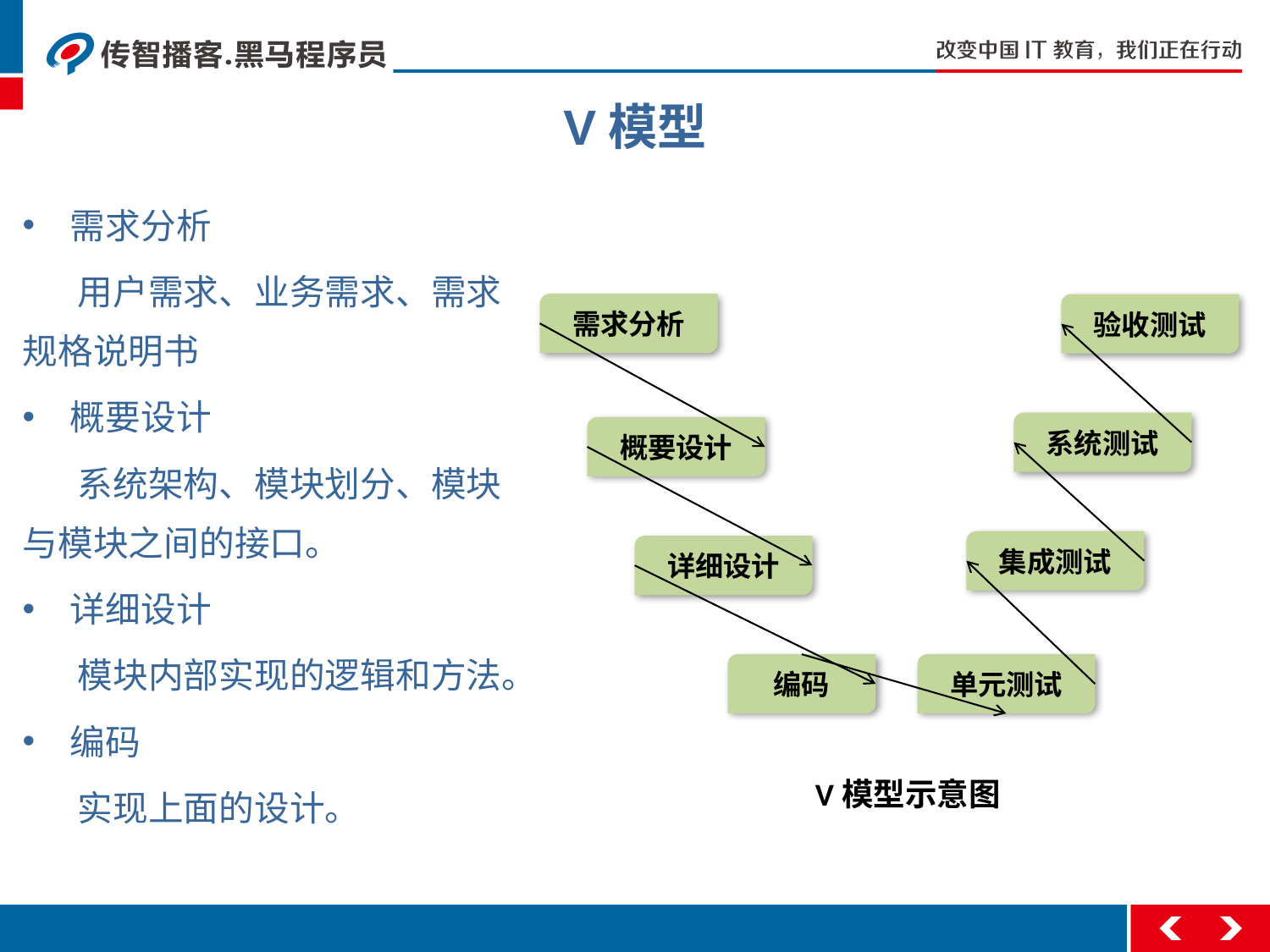

V模型
需求分析
用户需求、业务需求、需求规格说明书
概要设计
系统架构、模块划分、模块与模块之间的接口。
详细设计
模块内部实现的逻辑和方法。
编码
实现上面的设计。
需求分析
验收测试
系统测试
概要设计
集成测试
详细设计
编码
单元测试
V模型示意图